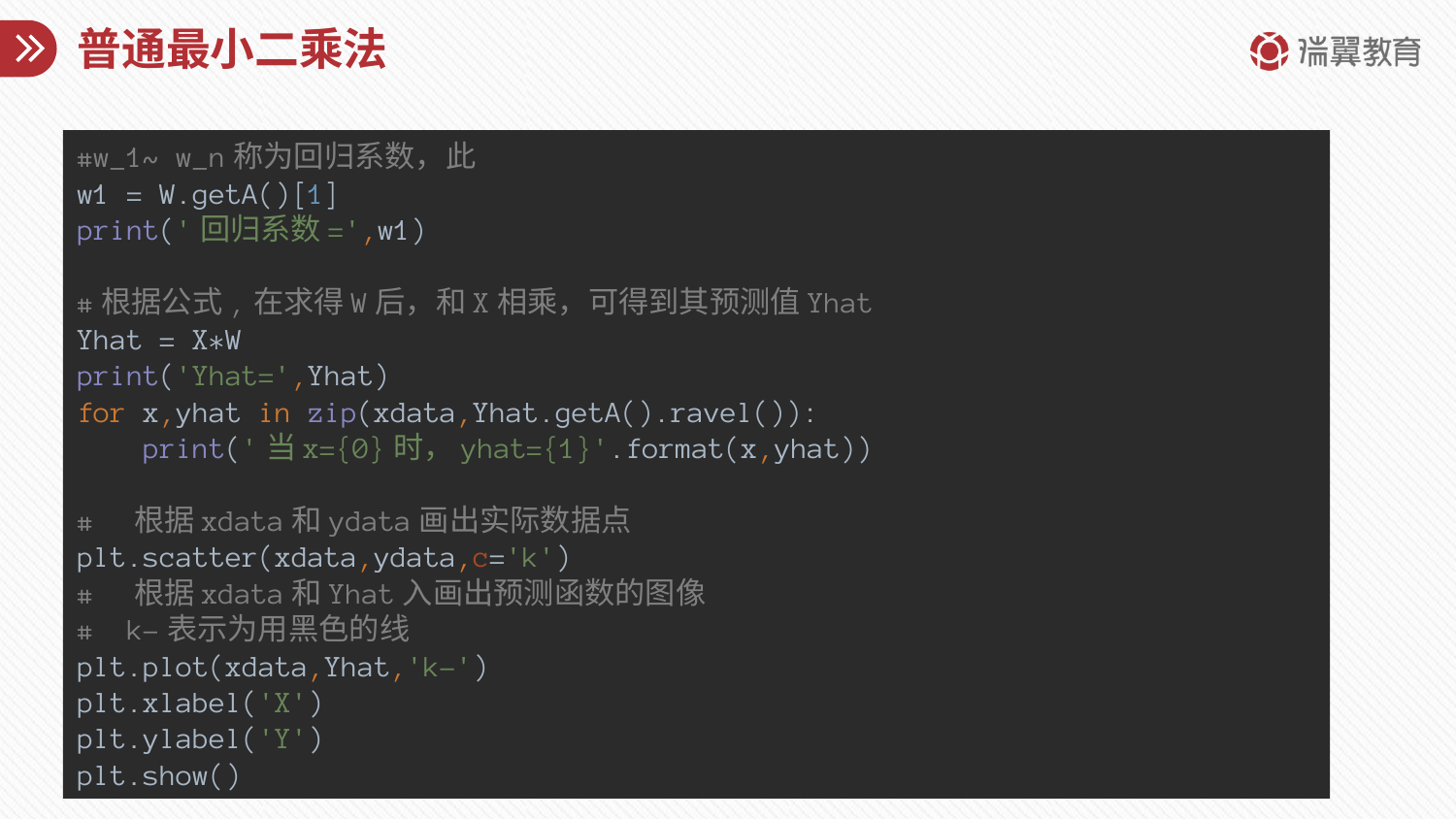

# 普通最小二乘法
#w_1~ w_n称为回归系数，此
w1 = W.getA()[1]
print('回归系数=',w1)
#根据公式,在求得W后，和X相乘，可得到其预测值Yhat
Yhat = X*W
print('Yhat=',Yhat)
for x,yhat in zip(xdata,Yhat.getA().ravel()):
    print('当x={0}时，yhat={1}'.format(x,yhat))
#  根据xdata和ydata画出实际数据点
plt.scatter(xdata,ydata,c='k')
#  根据xdata和Yhat入画出预测函数的图像
#  k-表示为用黑色的线
plt.plot(xdata,Yhat,'k-')
plt.xlabel('X')
plt.ylabel('Y')
plt.show()